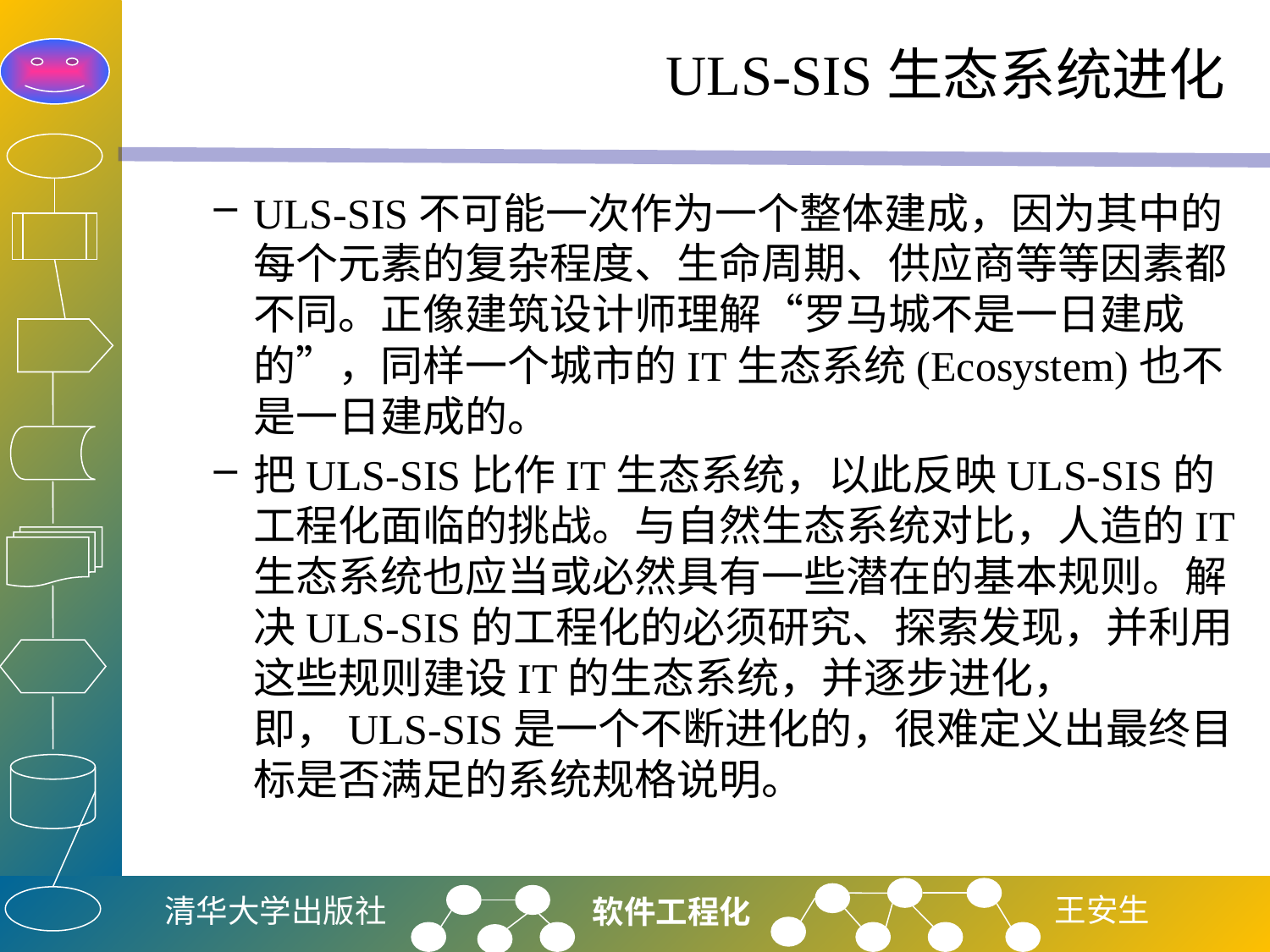

# ULS-SIS生态系统进化
ULS-SIS不可能一次作为一个整体建成，因为其中的每个元素的复杂程度、生命周期、供应商等等因素都不同。正像建筑设计师理解“罗马城不是一日建成的”，同样一个城市的IT生态系统(Ecosystem)也不是一日建成的。
把ULS-SIS比作IT生态系统，以此反映ULS-SIS的工程化面临的挑战。与自然生态系统对比，人造的IT生态系统也应当或必然具有一些潜在的基本规则。解决ULS-SIS的工程化的必须研究、探索发现，并利用这些规则建设IT的生态系统，并逐步进化，即，ULS-SIS是一个不断进化的，很难定义出最终目标是否满足的系统规格说明。